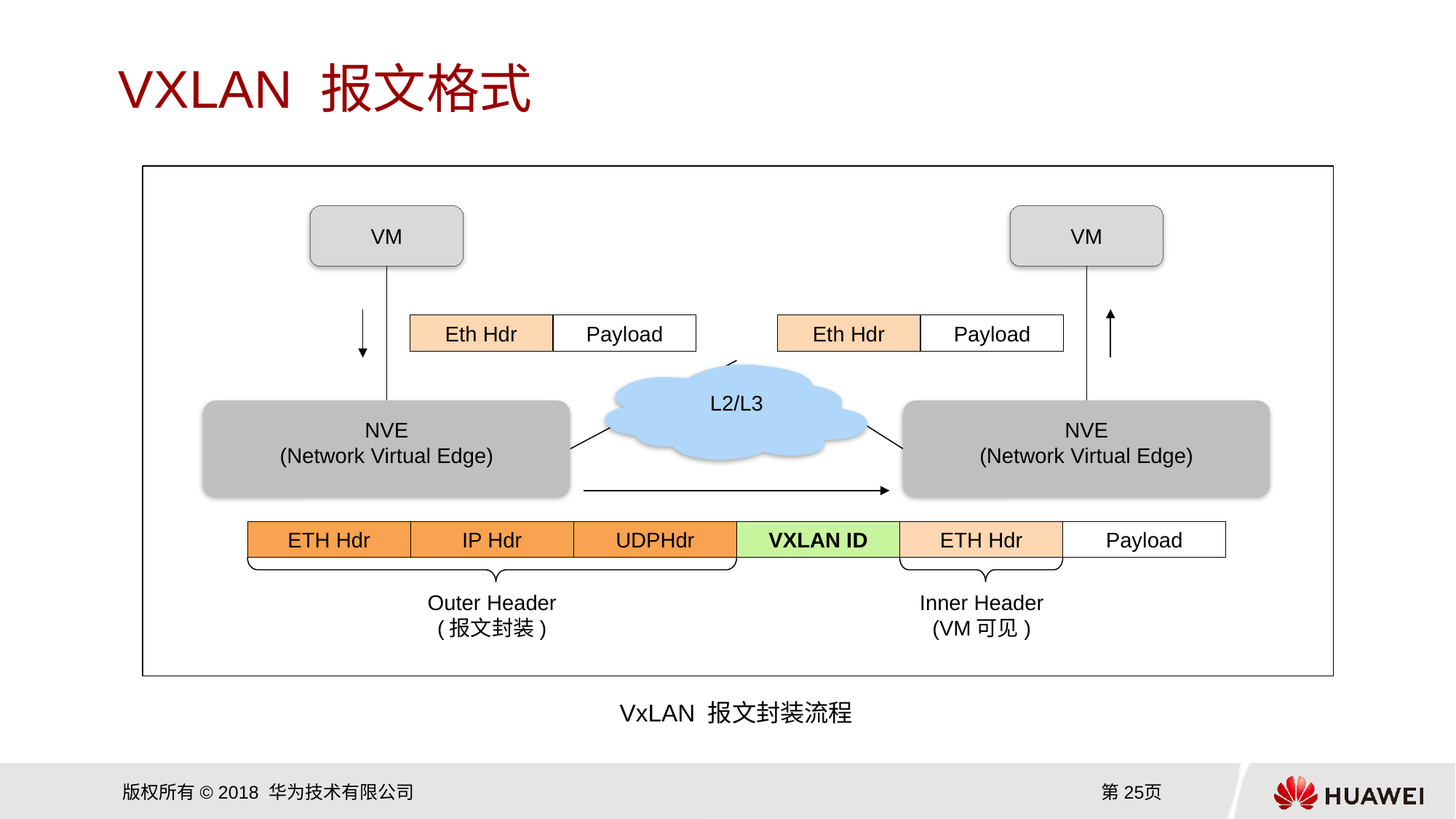

# VXLAN 报文格式

VM
VM
Eth Hdr
Payload
Eth Hdr
Payload

L2/L3

NVE
(Network Virtual Edge)

NVE
(Network Virtual Edge)

ETH Hdr
IP Hdr
UDPHdr
VXLAN ID
ETH Hdr
Payload

Outer Header
(报文封装)
Inner Header
(VM可见)
VxLAN 报文封装流程